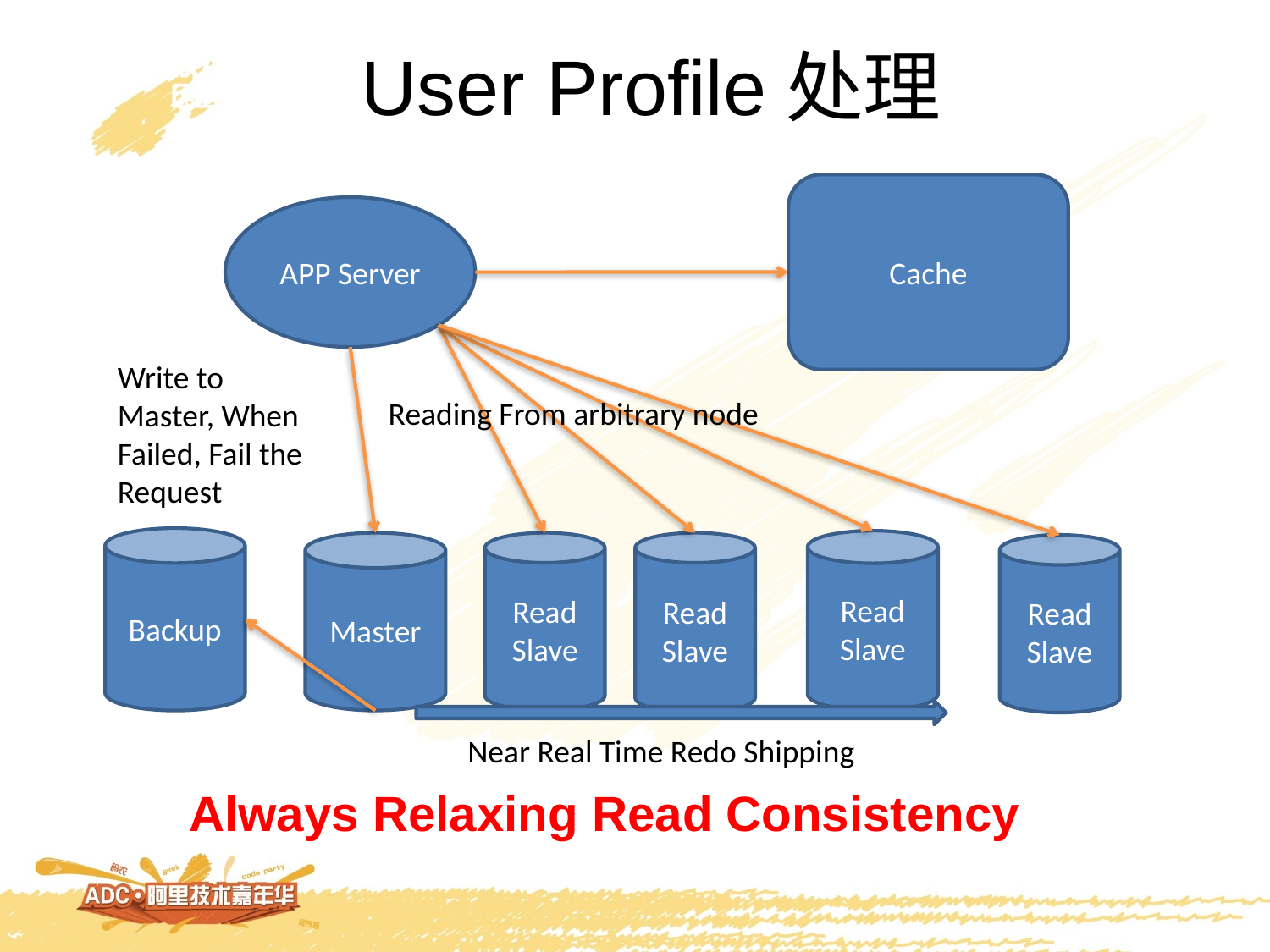

# User Profile处理
Cache
APP Server
Write to Master, When Failed, Fail the Request
Reading From arbitrary node
Backup
Read
Slave
Master
Read
Slave
Read
Slave
Read
Slave

Near Real Time Redo Shipping
Always Relaxing Read Consistency